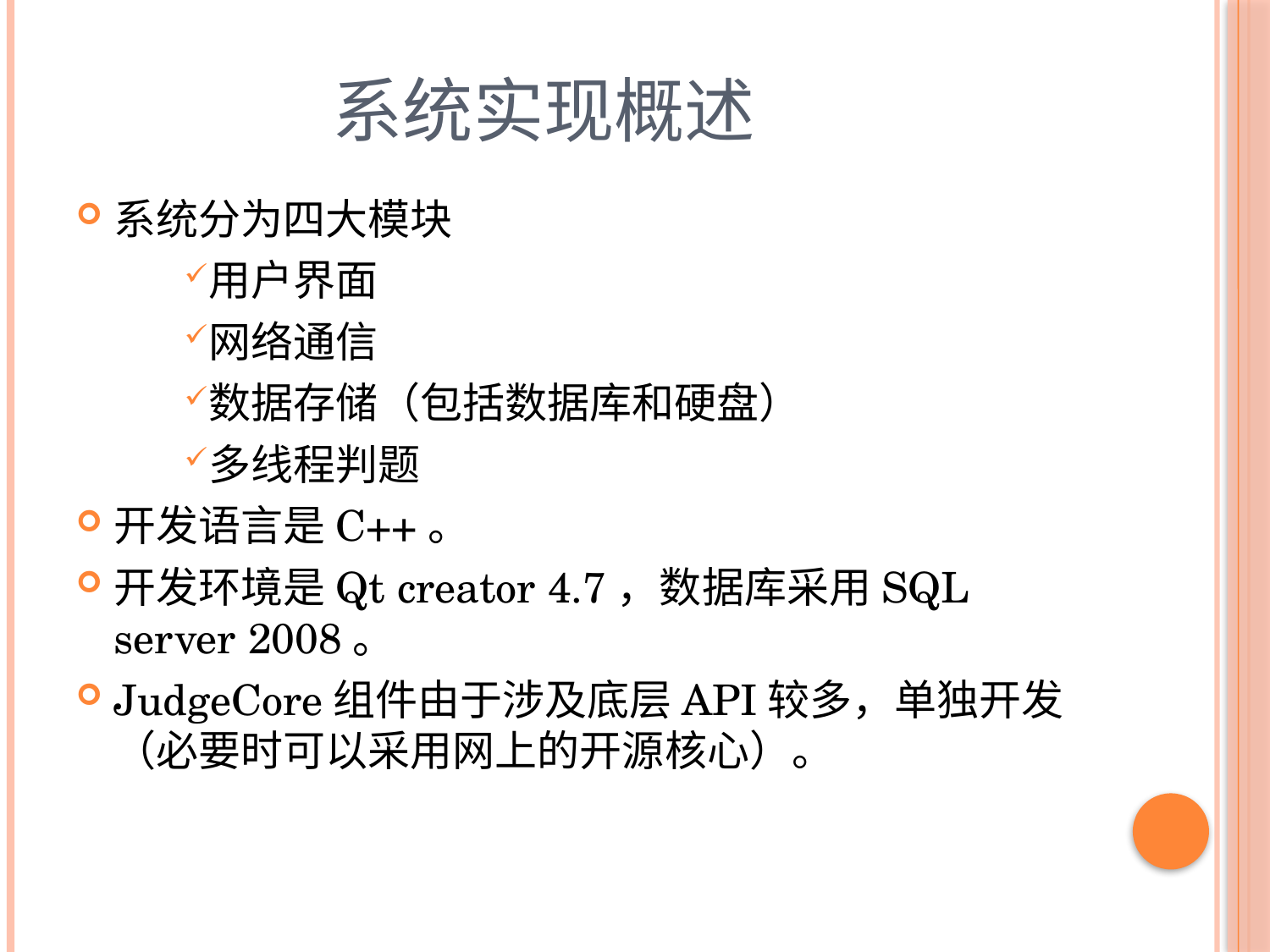

# 系统实现概述
系统分为四大模块
用户界面
网络通信
数据存储（包括数据库和硬盘）
多线程判题
开发语言是C++。
开发环境是Qt creator 4.7，数据库采用SQL server 2008。
JudgeCore组件由于涉及底层API较多，单独开发（必要时可以采用网上的开源核心）。